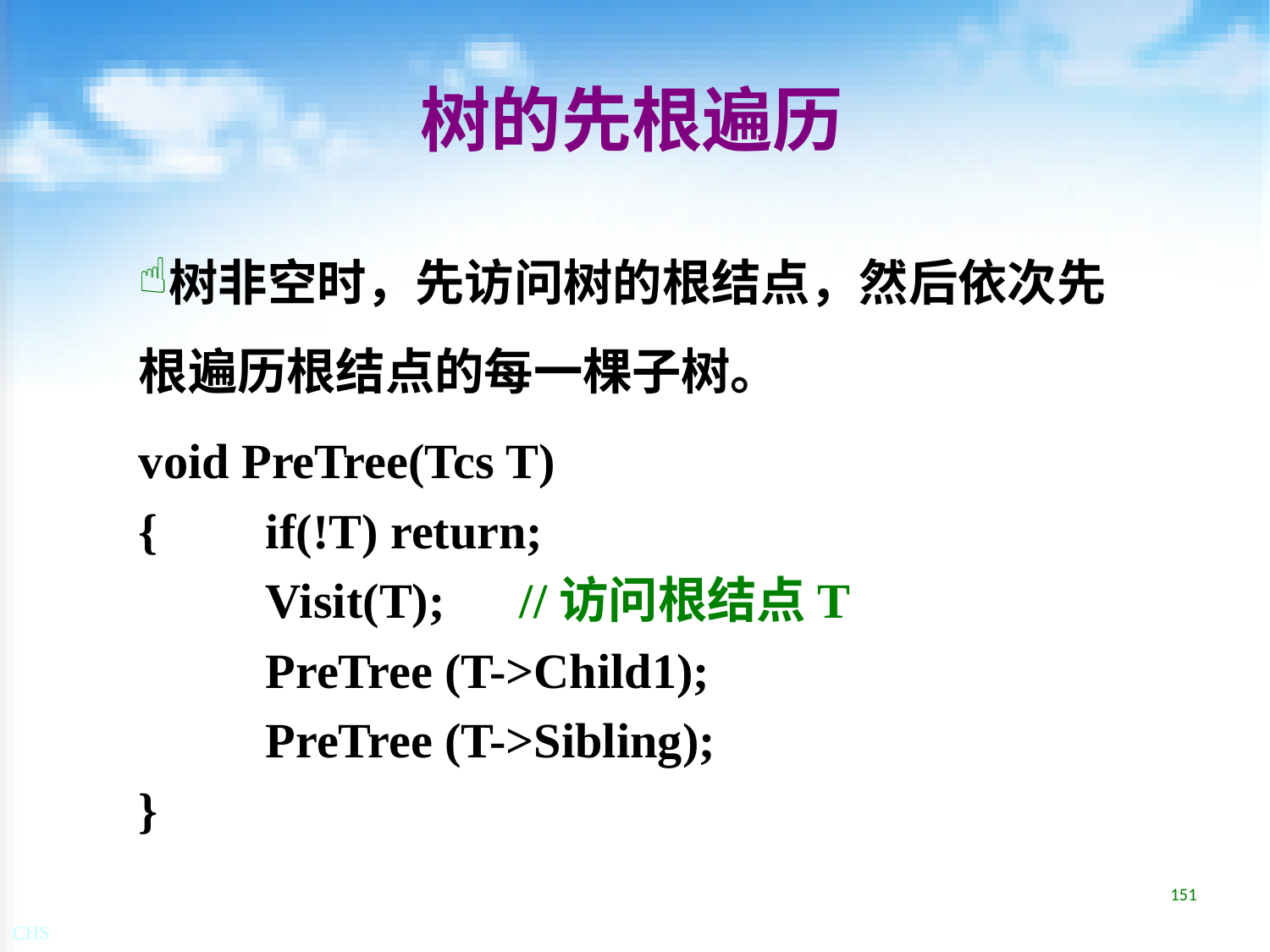

# 树的先根遍历
树非空时，先访问树的根结点，然后依次先根遍历根结点的每一棵子树。
void PreTree(Tcs T)
{	if(!T) return;
	Visit(T);	//访问根结点T
	PreTree (T->Child1);
	PreTree (T->Sibling);
}
151